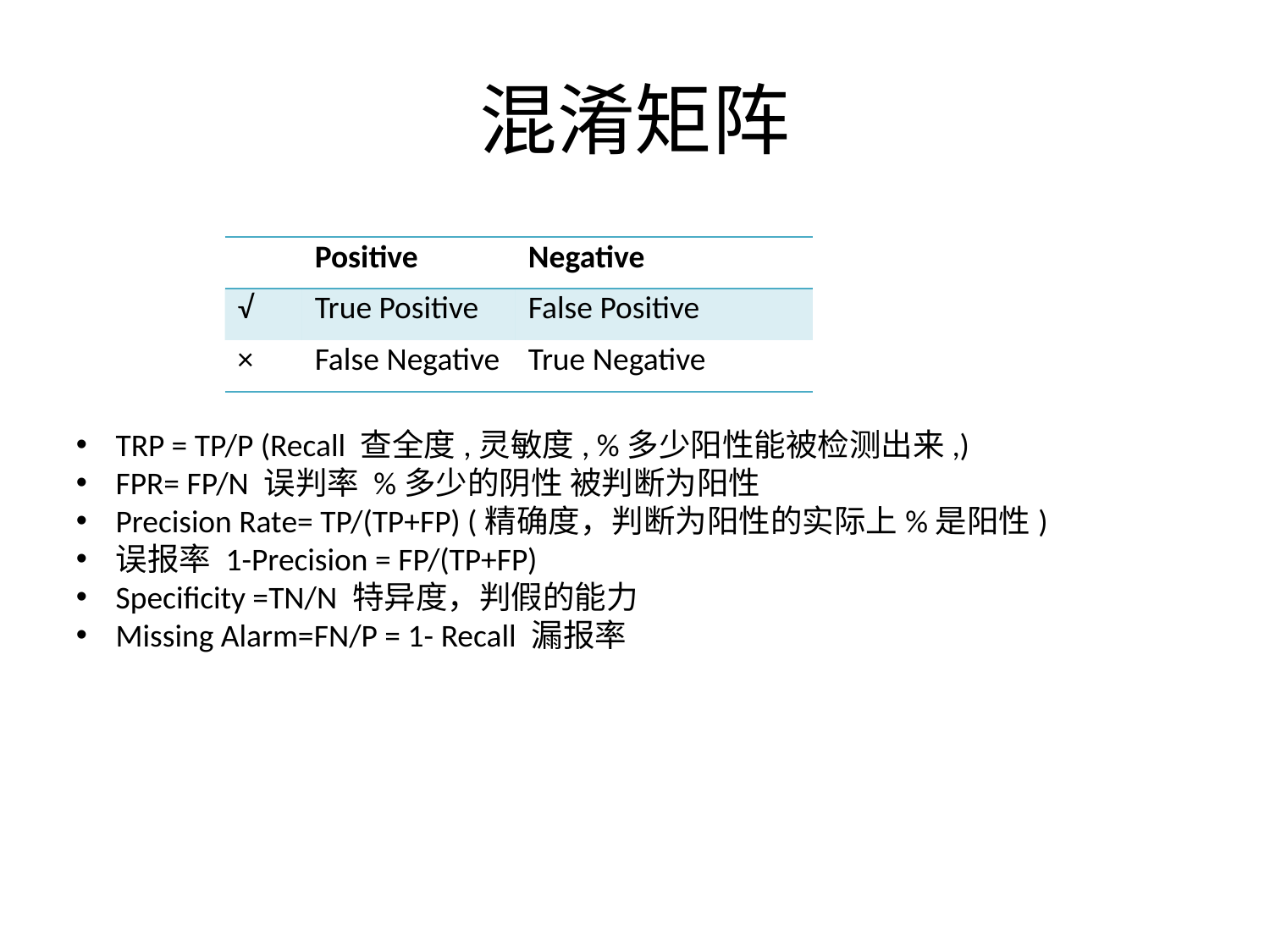

# 混淆矩阵
|  | Positive | Negative |
| --- | --- | --- |
| √ | True Positive | False Positive |
| × | False Negative | True Negative |
TRP = TP/P (Recall 查全度,灵敏度, %多少阳性能被检测出来,)
FPR= FP/N 误判率 %多少的阴性 被判断为阳性
Precision Rate= TP/(TP+FP) (精确度，判断为阳性的实际上%是阳性)
误报率 1-Precision = FP/(TP+FP)
Specificity =TN/N 特异度，判假的能力
Missing Alarm=FN/P = 1- Recall 漏报率